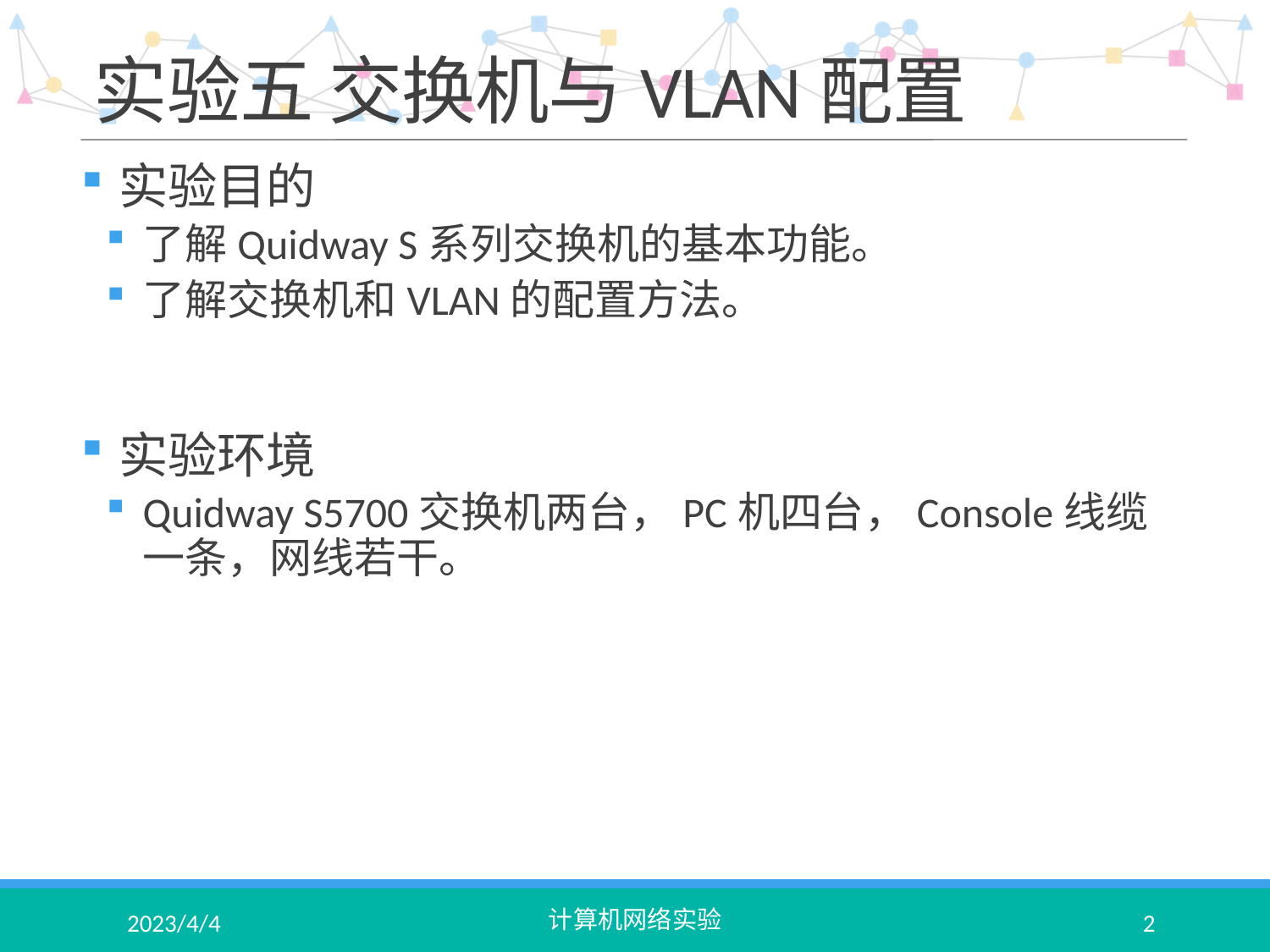

# 实验五 交换机与VLAN配置
实验目的
了解Quidway S系列交换机的基本功能。
了解交换机和VLAN的配置方法。

实验环境
Quidway S5700交换机两台，PC机四台，Console线缆一条，网线若干。
2023/4/4
计算机网络实验
2